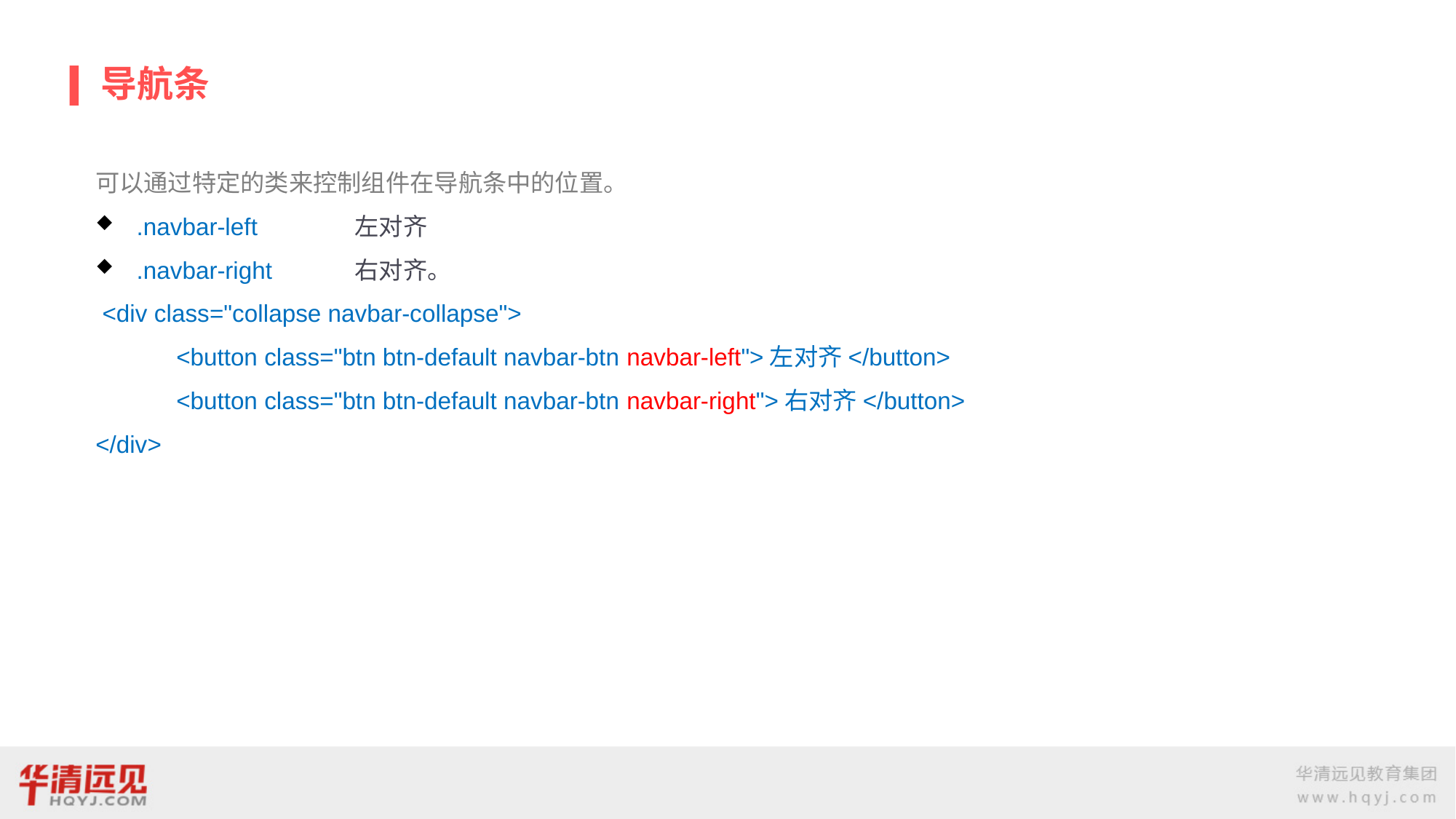

# 导航条
可以通过特定的类来控制组件在导航条中的位置。
.navbar-left	左对齐
.navbar-right	右对齐。
 <div class="collapse navbar-collapse">
            <button class="btn btn-default navbar-btn navbar-left">左对齐</button>
            <button class="btn btn-default navbar-btn navbar-right">右对齐</button>
</div>